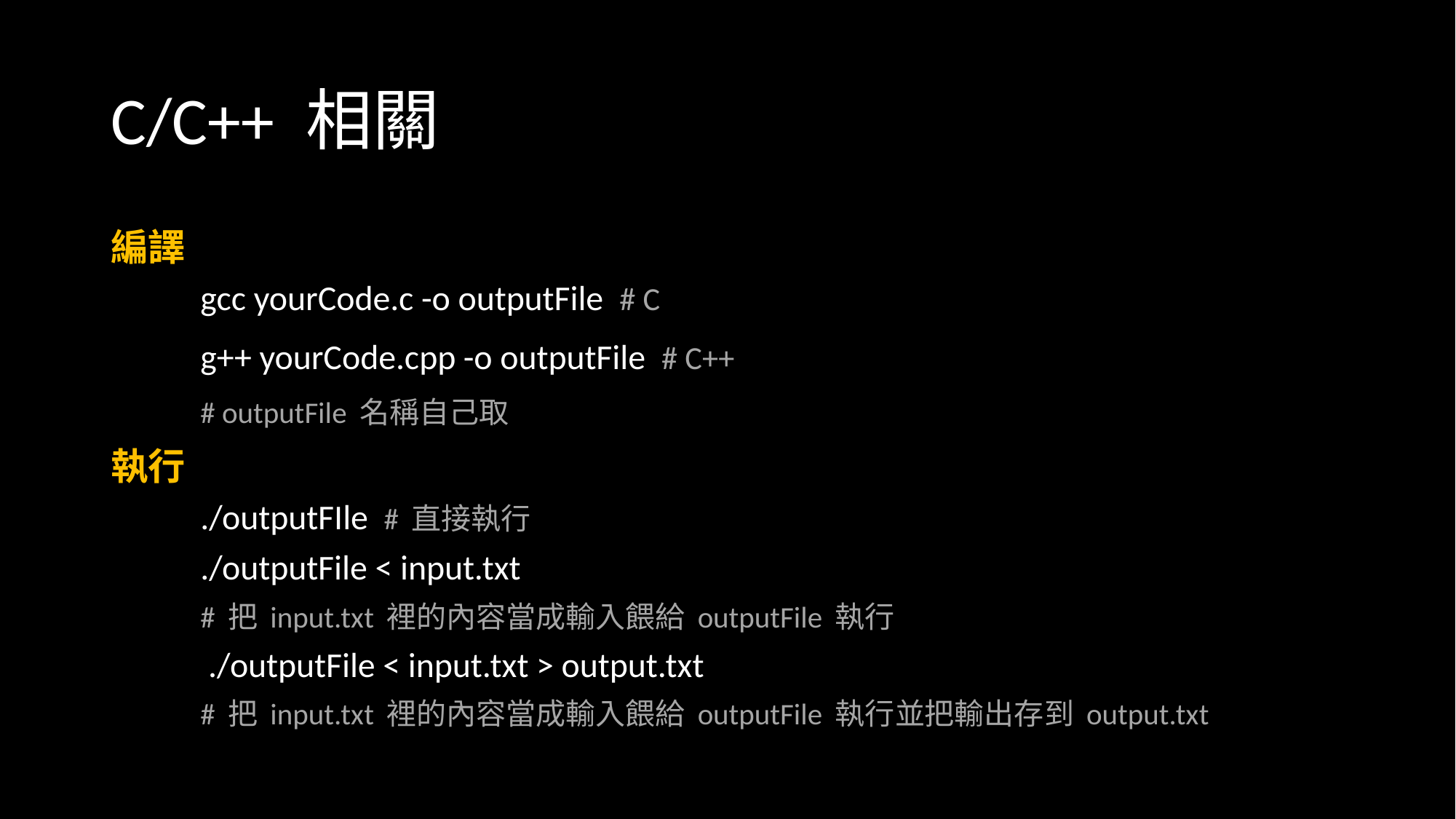

# C/C++ 相關
編譯
	gcc yourCode.c -o outputFile  # C
	g++ yourCode.cpp -o outputFile  # C++
	# outputFile 名稱自己取
執行
	./outputFIle  # 直接執行
	./outputFile < input.txt
	# 把 input.txt 裡的內容當成輸入餵給 outputFile 執行
	 ./outputFile < input.txt > output.txt
	# 把 input.txt 裡的內容當成輸入餵給 outputFile 執行並把輸出存到 output.txt